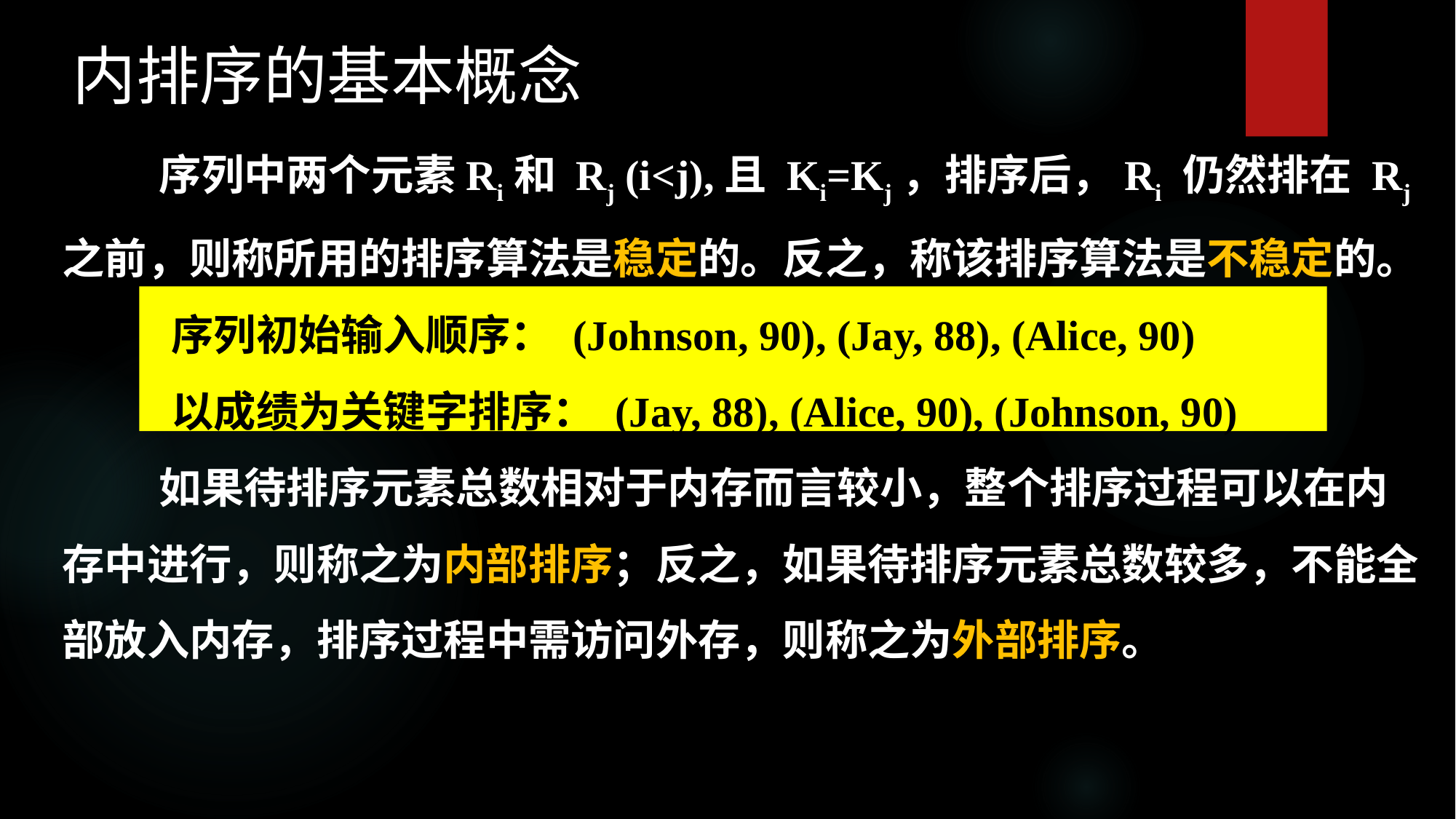

# 内排序的基本概念
         序列中两个元素Ri和 Rj (i<j),且 Ki=Kj，排序后，Ri 仍然排在 Rj 之前，则称所用的排序算法是稳定的。反之，称该排序算法是不稳定的。
	序列初始输入顺序： (Johnson, 90), (Jay, 88), (Alice, 90)
	以成绩为关键字排序： (Jay, 88), (Alice, 90), (Johnson, 90)
         如果待排序元素总数相对于内存而言较小，整个排序过程可以在内存中进行，则称之为内部排序；反之，如果待排序元素总数较多，不能全部放入内存，排序过程中需访问外存，则称之为外部排序。